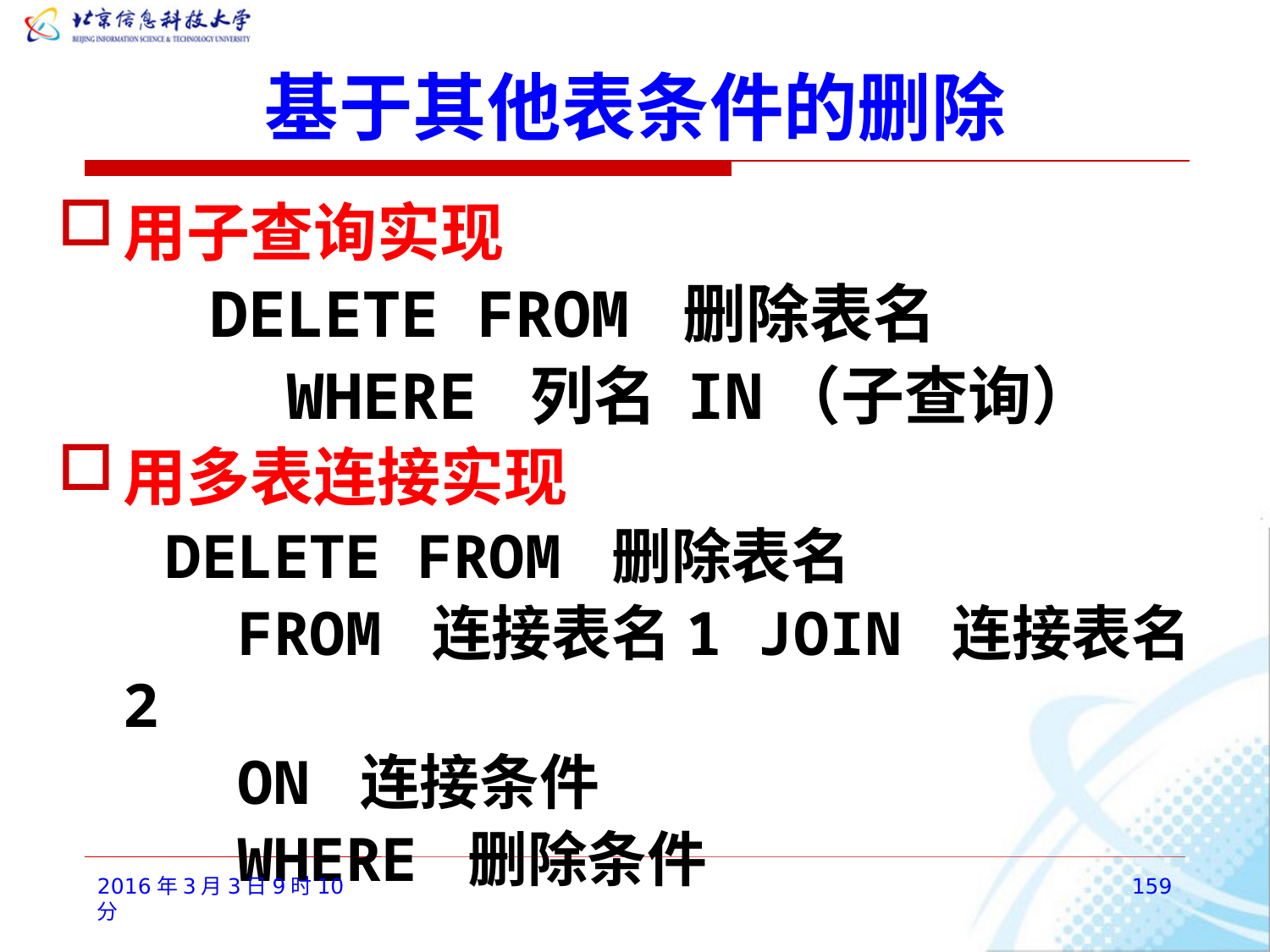

# 基于其他表条件的删除
用子查询实现
    DELETE FROM 删除表名
      WHERE 列名 IN（子查询）
用多表连接实现
   DELETE FROM 删除表名
     FROM 连接表名1 JOIN 连接表名2
     ON 连接条件
     WHERE 删除条件

2016年3月3日9时10分
159